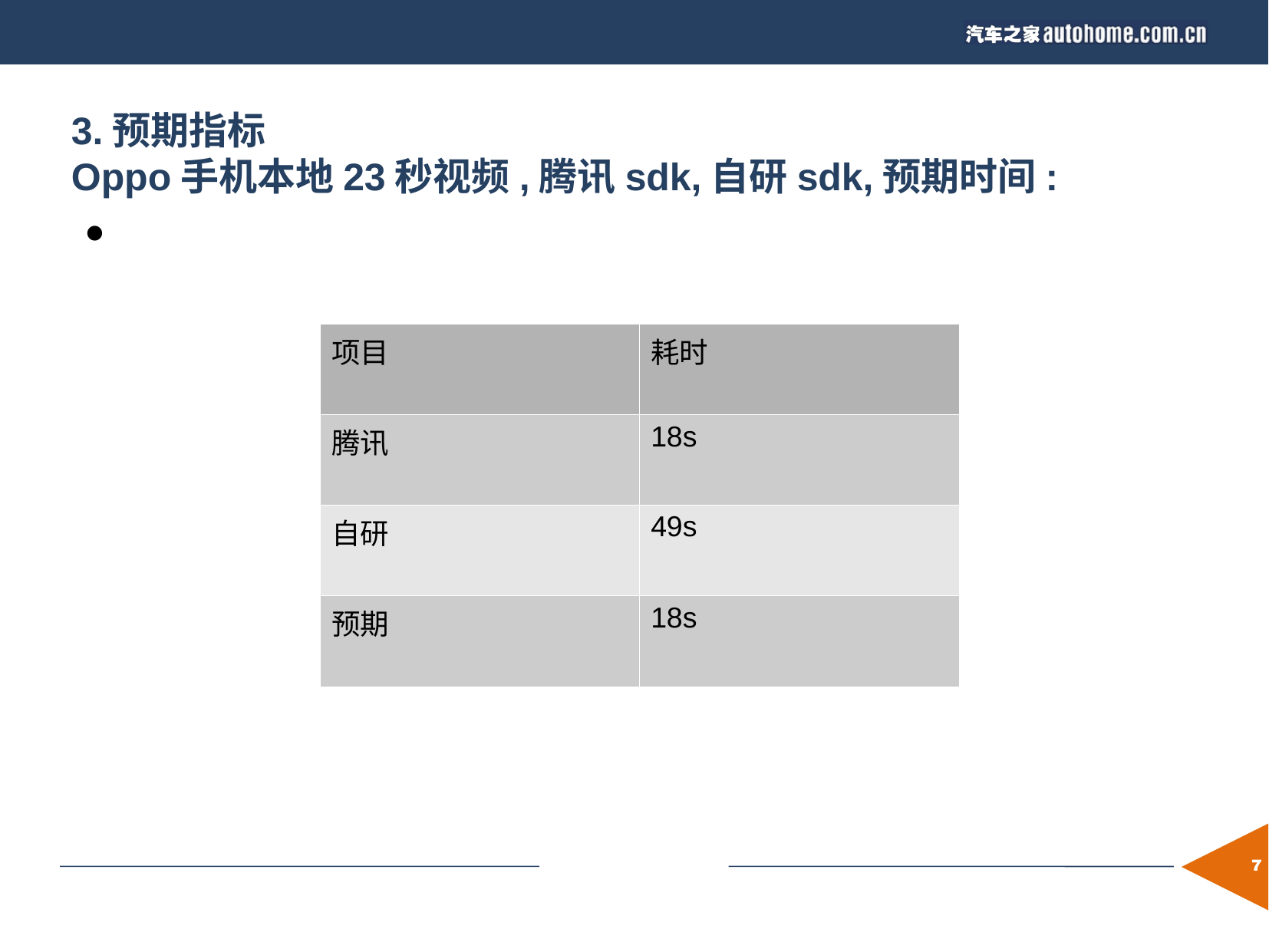

3.预期指标
Oppo手机本地23秒视频,腾讯sdk,自研sdk,预期时间:

| 项目 | 耗时 |
| --- | --- |
| 腾讯 | 18s |
| 自研 | 49s |
| 预期 | 18s |
7